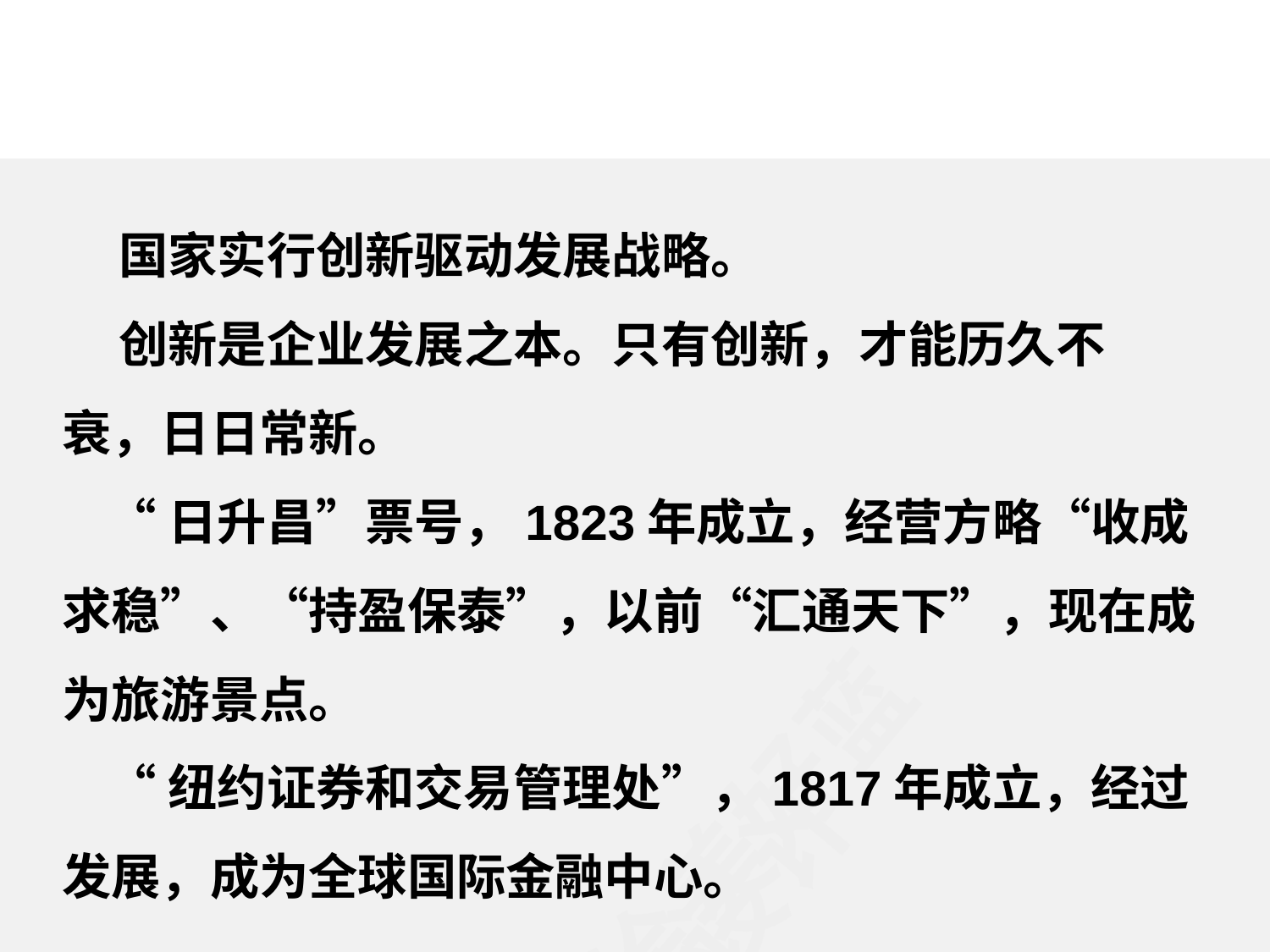

国家实行创新驱动发展战略。
    创新是企业发展之本。只有创新，才能历久不衰，日日常新。
    “日升昌”票号，1823年成立，经营方略“收成求稳”、“持盈保泰”，以前“汇通天下”，现在成为旅游景点。
    “纽约证券和交易管理处”，1817年成立，经过发展，成为全球国际金融中心。